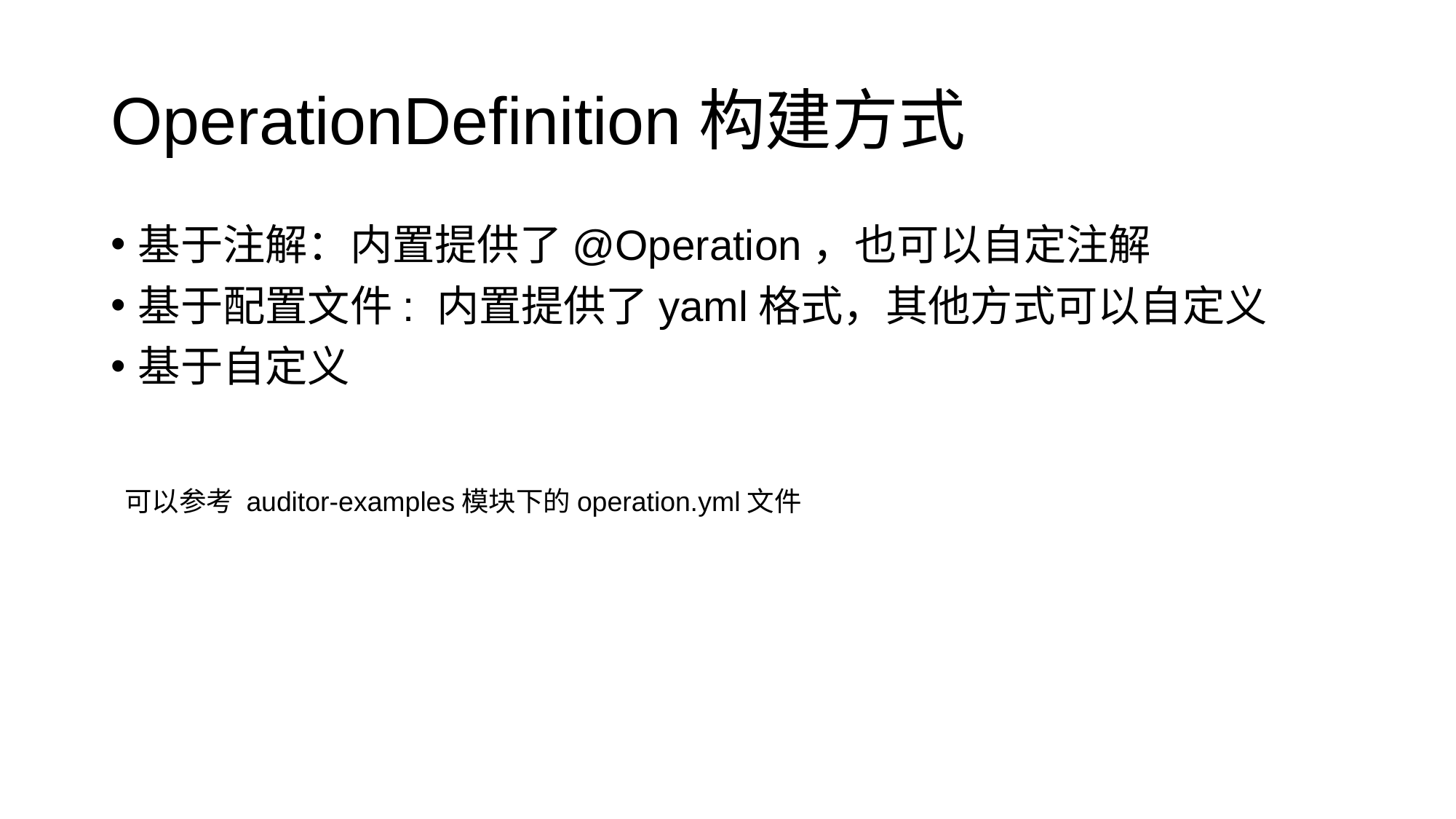

# OperationDefinition构建方式
基于注解：内置提供了@Operation，也可以自定注解
基于配置文件: 内置提供了yaml格式，其他方式可以自定义
基于自定义
可以参考 auditor-examples模块下的operation.yml文件